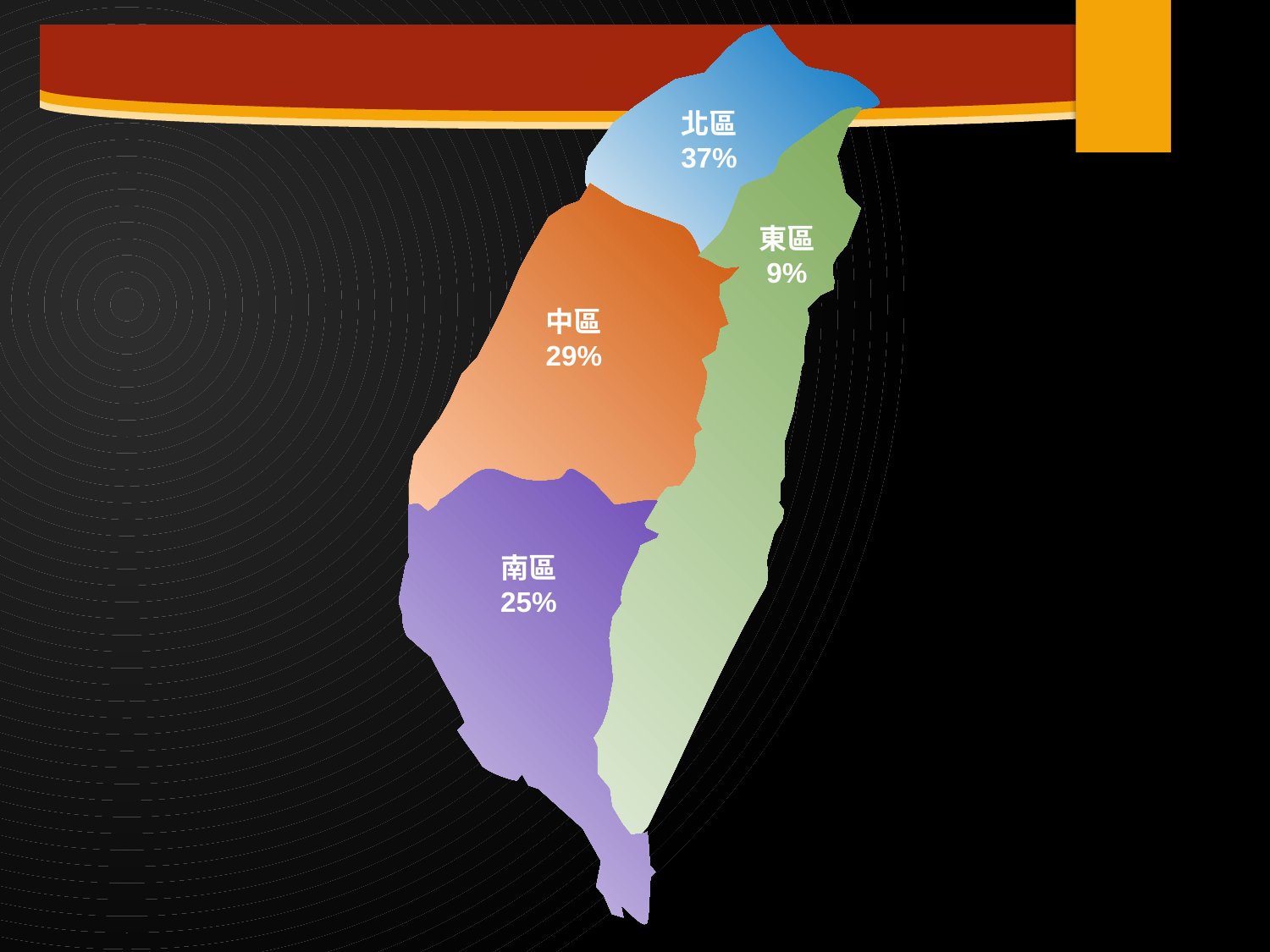

北區
37%

東區
9%
中區
29%

南區
25%